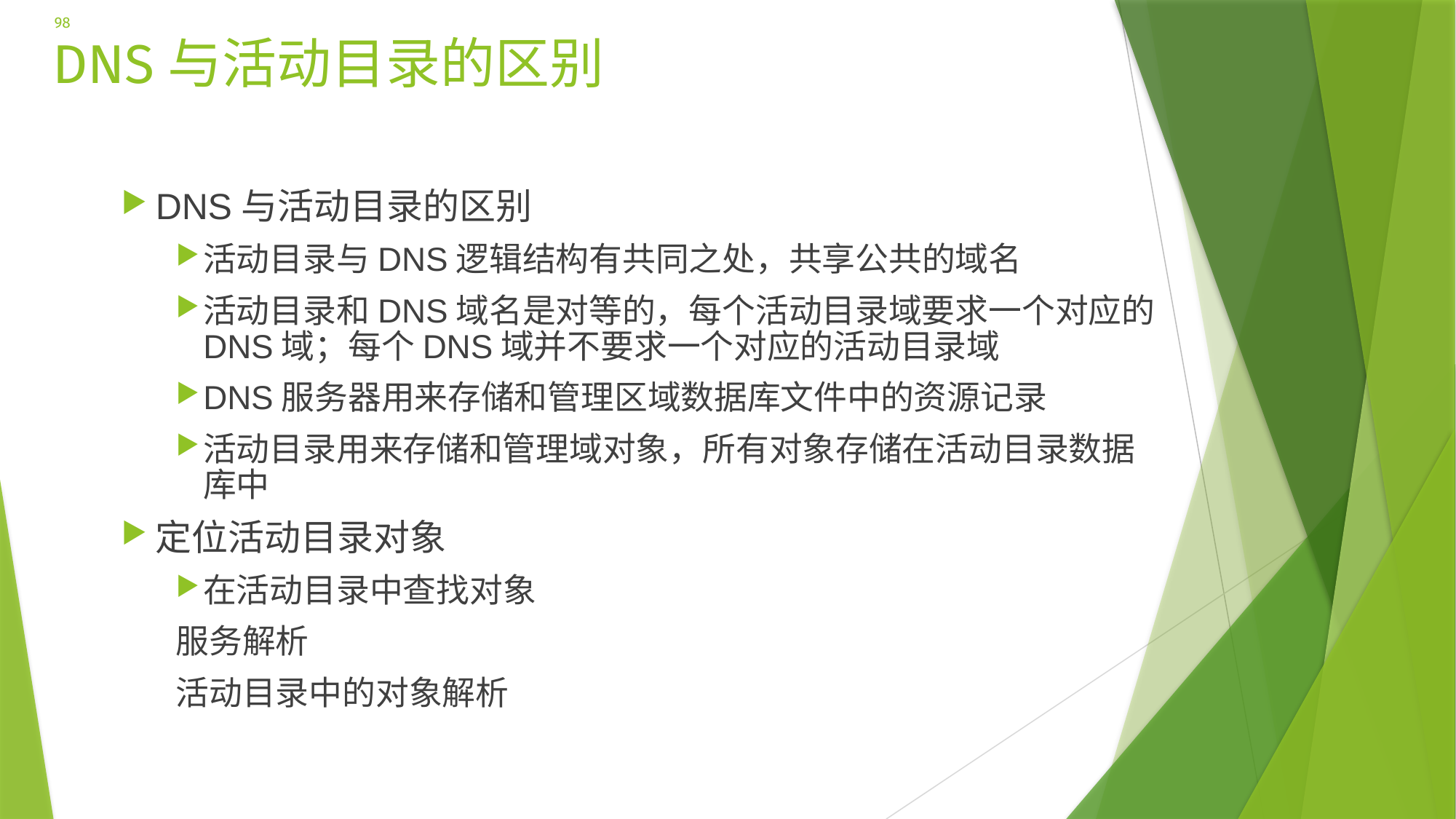

98
# DNS与活动目录的区别
DNS与活动目录的区别
活动目录与DNS逻辑结构有共同之处，共享公共的域名
活动目录和DNS域名是对等的，每个活动目录域要求一个对应的DNS域；每个DNS域并不要求一个对应的活动目录域
DNS服务器用来存储和管理区域数据库文件中的资源记录
活动目录用来存储和管理域对象，所有对象存储在活动目录数据库中
定位活动目录对象
在活动目录中查找对象
服务解析
活动目录中的对象解析